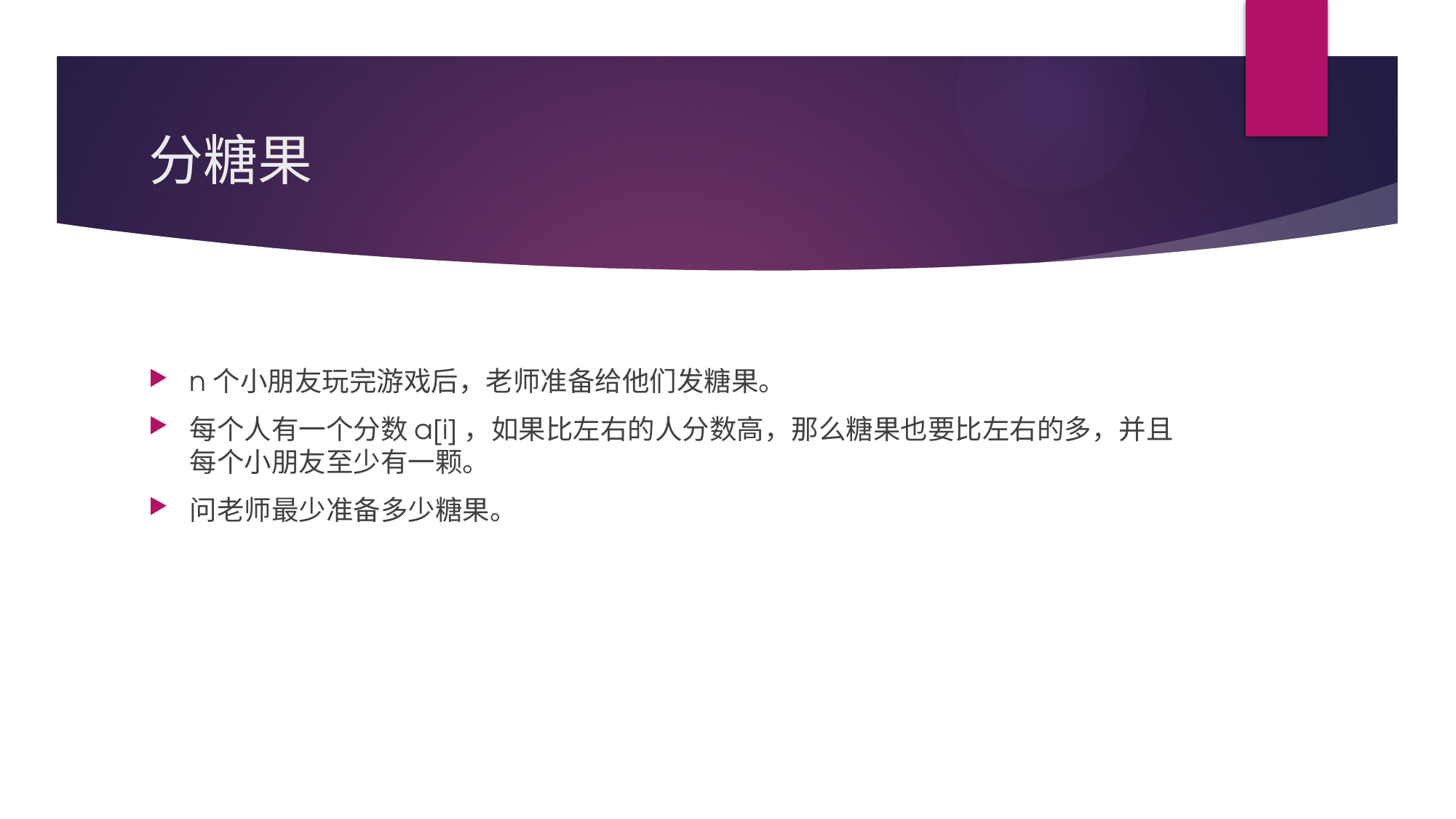

# 分糖果

n个小朋友玩完游戏后，老师准备给他们发糖果。
每个人有一个分数a[i]，如果比左右的人分数高，那么糖果也要比左右的多，并且每个小朋友至少有一颗。
问老师最少准备多少糖果。